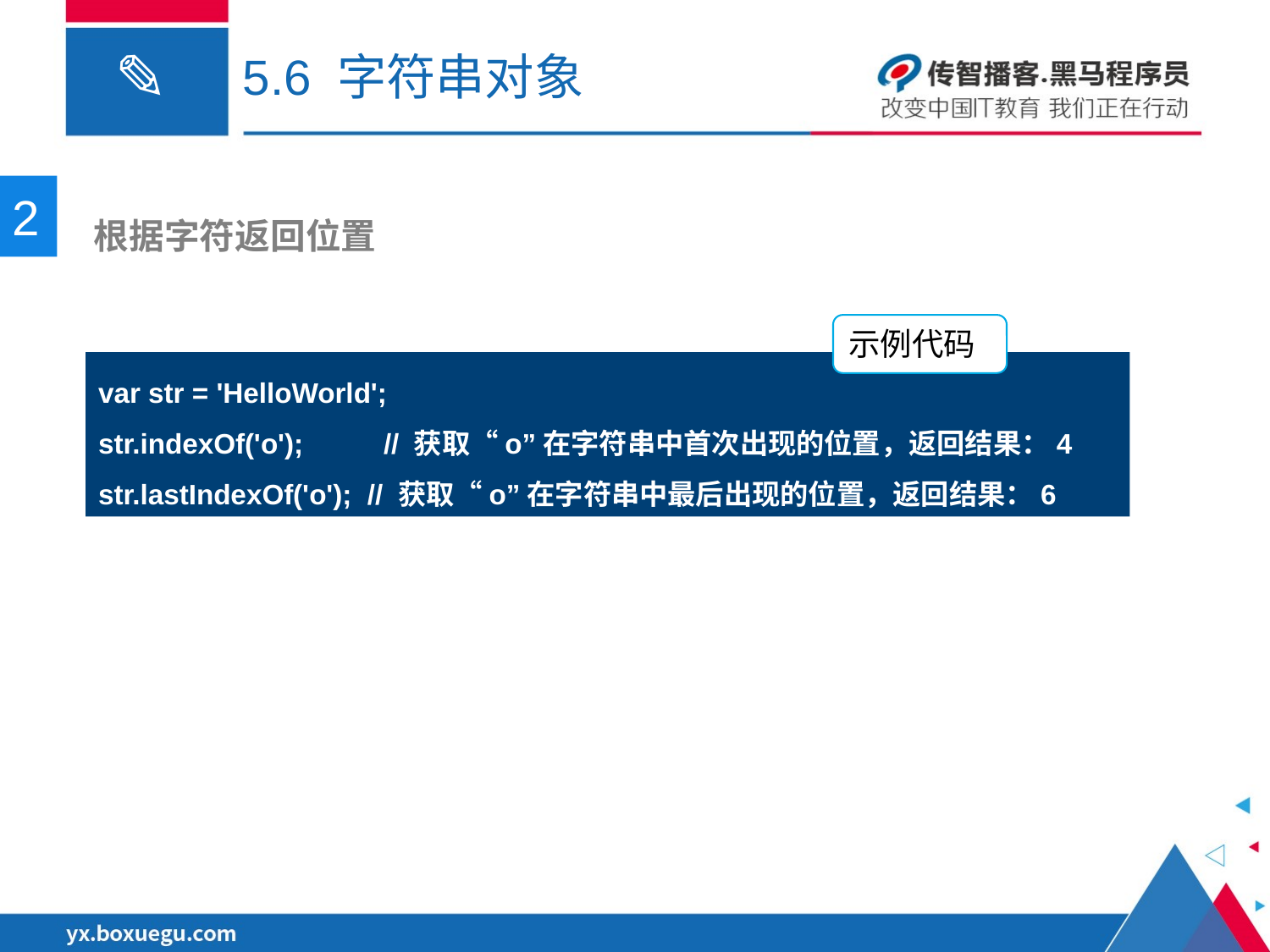

# 5.6 字符串对象

2
  根据字符返回位置
示例代码
var str = 'HelloWorld';
str.indexOf('o');	    // 获取“o”在字符串中首次出现的位置，返回结果：4
str.lastIndexOf('o');  // 获取“o”在字符串中最后出现的位置，返回结果：6